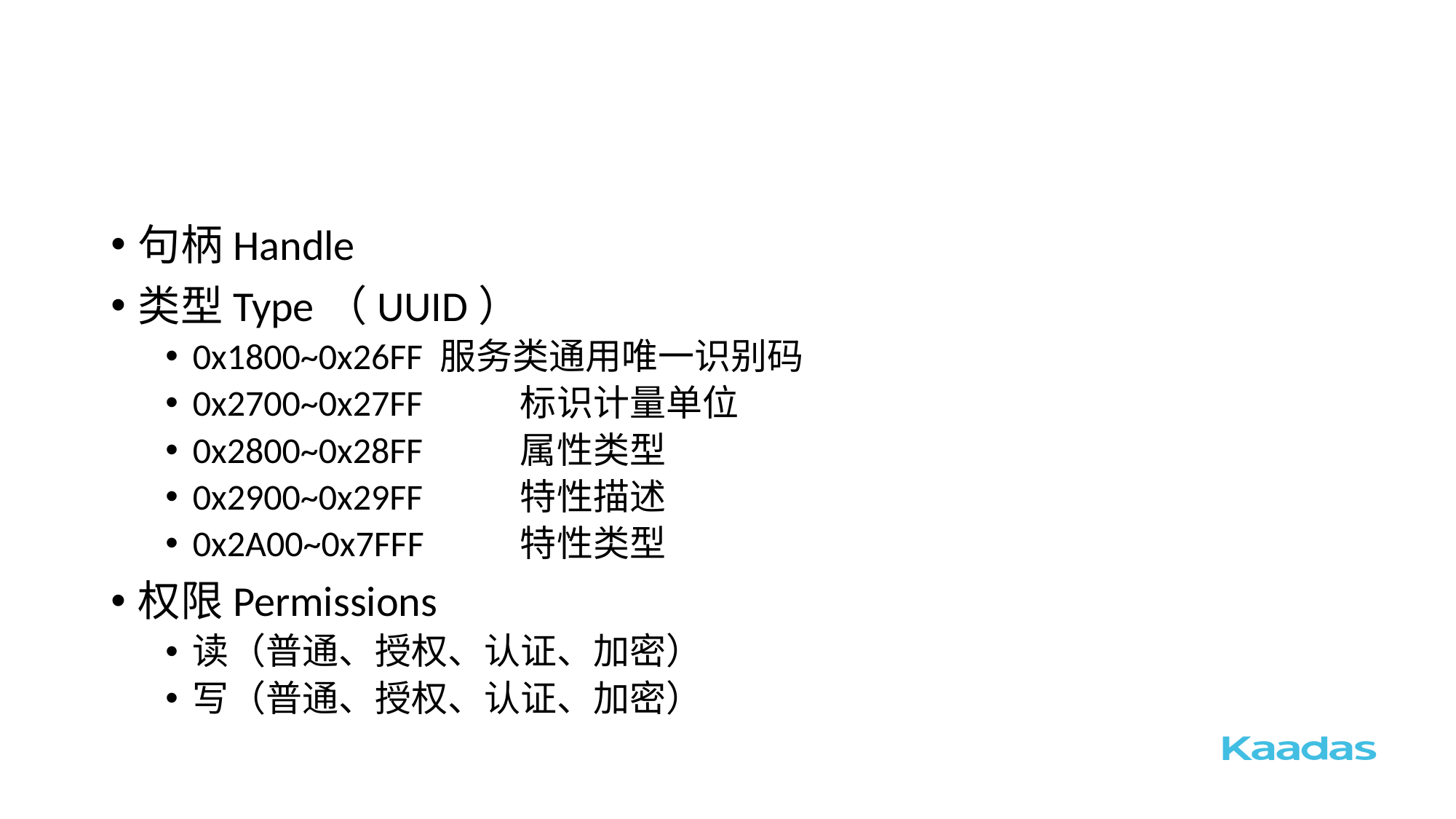

#
句柄Handle
类型Type（UUID）
0x1800~0x26FF 服务类通用唯一识别码
0x2700~0x27FF	标识计量单位
0x2800~0x28FF	属性类型
0x2900~0x29FF	特性描述
0x2A00~0x7FFF	特性类型
权限Permissions
读（普通、授权、认证、加密）
写（普通、授权、认证、加密）